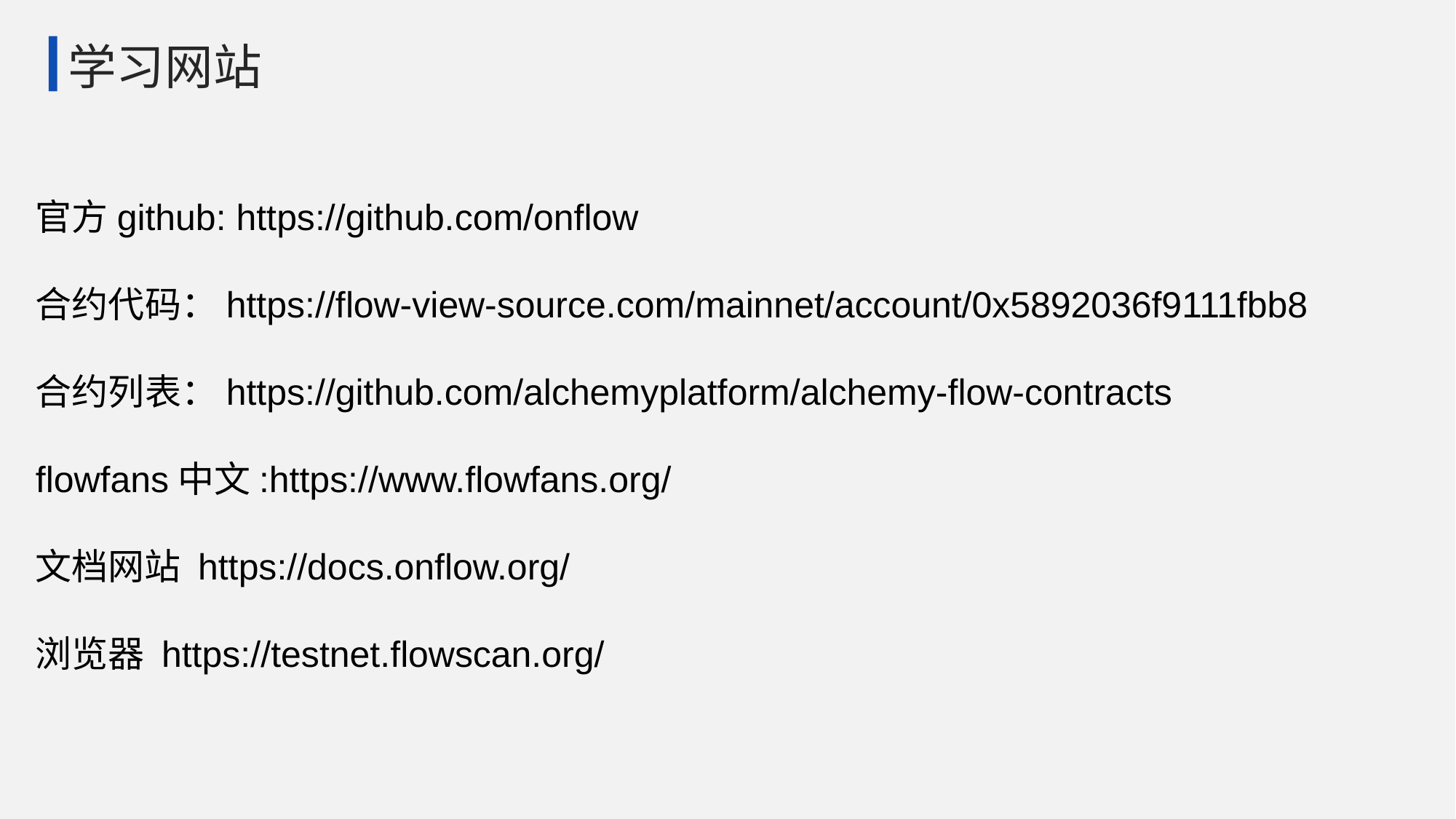

学习网站

官方github: https://github.com/onflow

合约代码：https://flow-view-source.com/mainnet/account/0x5892036f9111fbb8

合约列表：https://github.com/alchemyplatform/alchemy-flow-contracts

flowfans中文:https://www.flowfans.org/

文档网站 https://docs.onflow.org/

浏览器 https://testnet.flowscan.org/